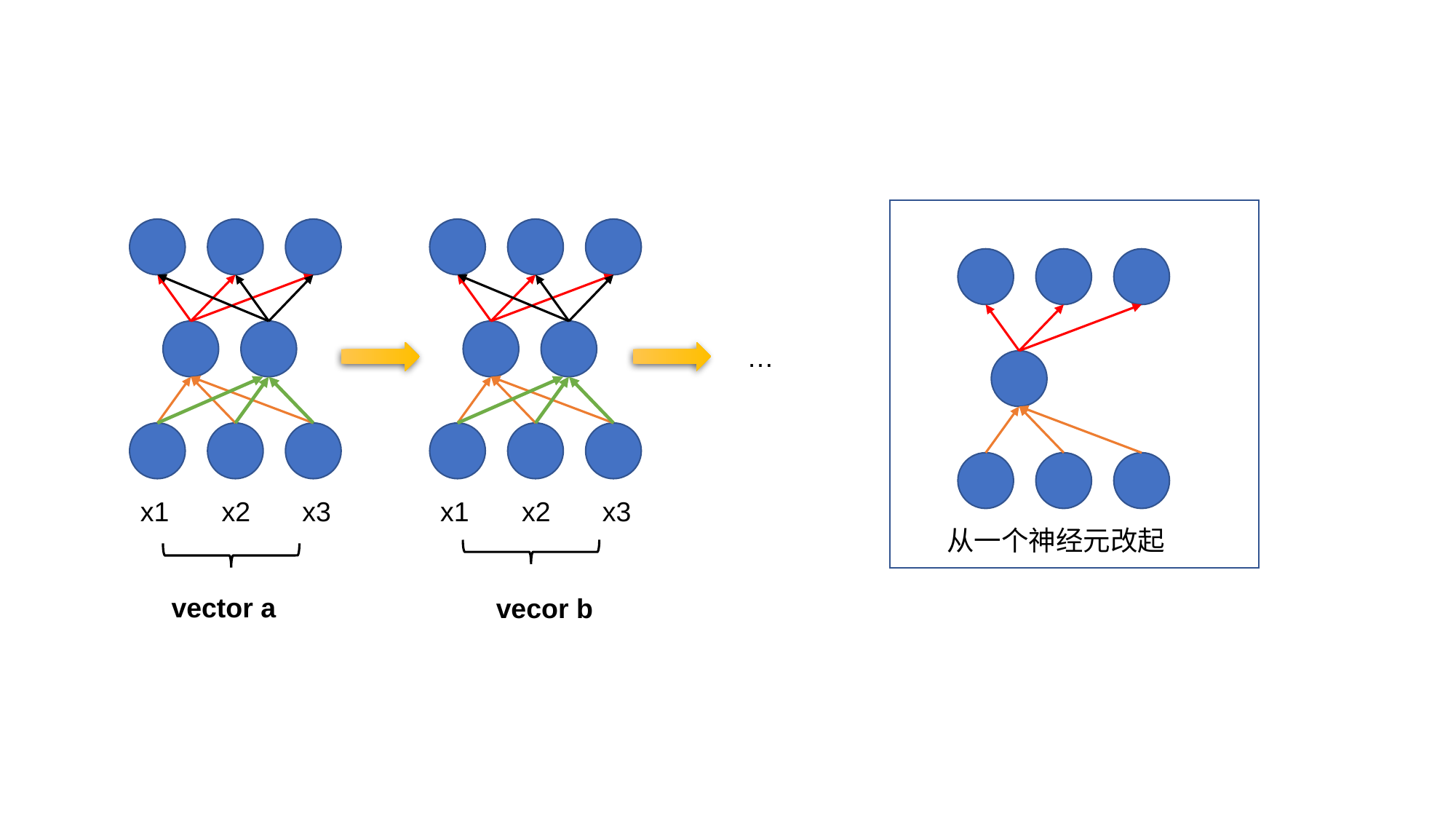

…

x1
x2
x3
x1
x2
x3
从一个神经元改起
vector a
vecor b